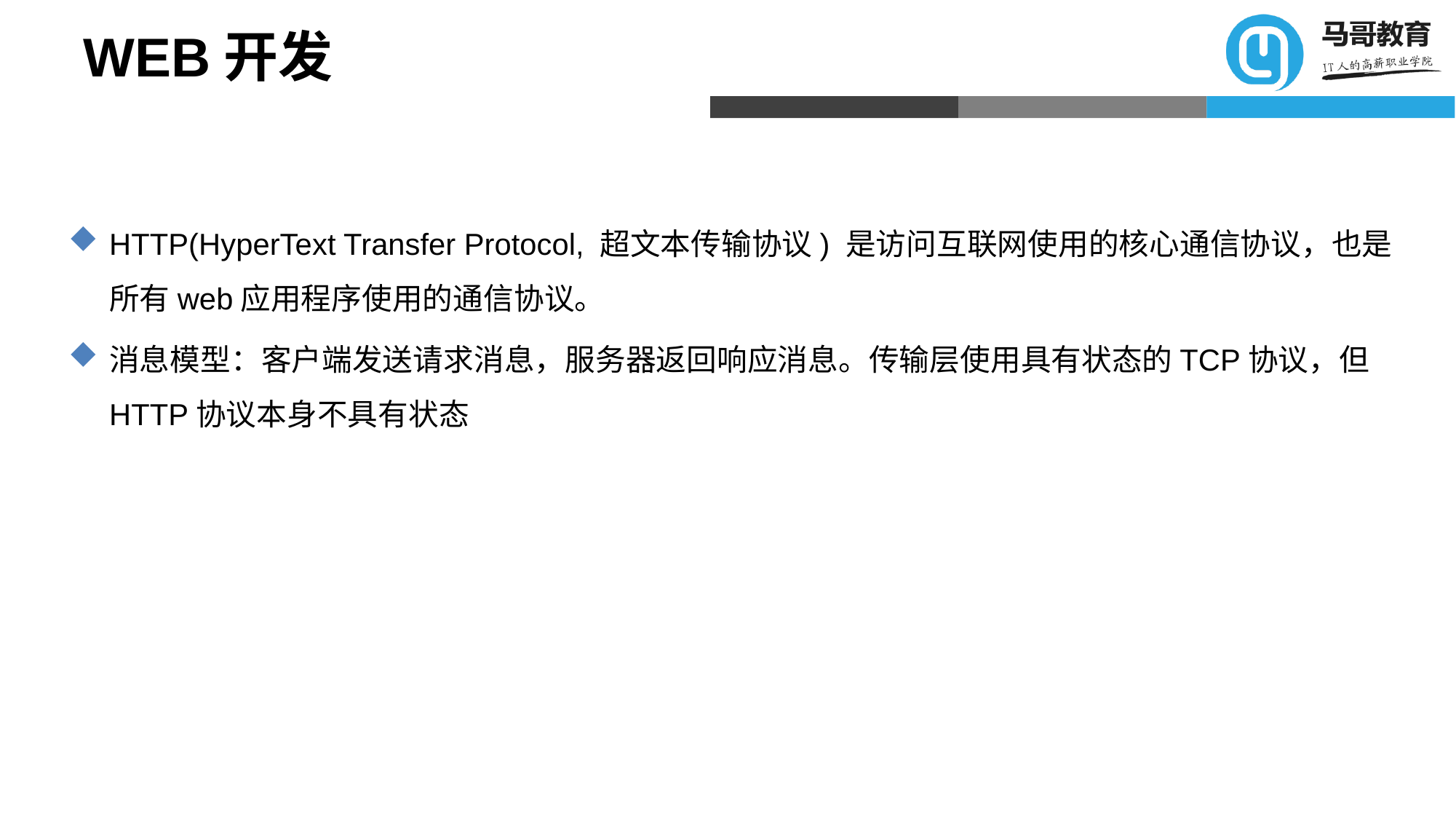

# WEB开发
HTTP(HyperText Transfer Protocol, 超文本传输协议) 是访问互联网使用的核心通信协议，也是所有web应用程序使用的通信协议。
消息模型：客户端发送请求消息，服务器返回响应消息。传输层使用具有状态的TCP协议，但HTTP协议本身不具有状态